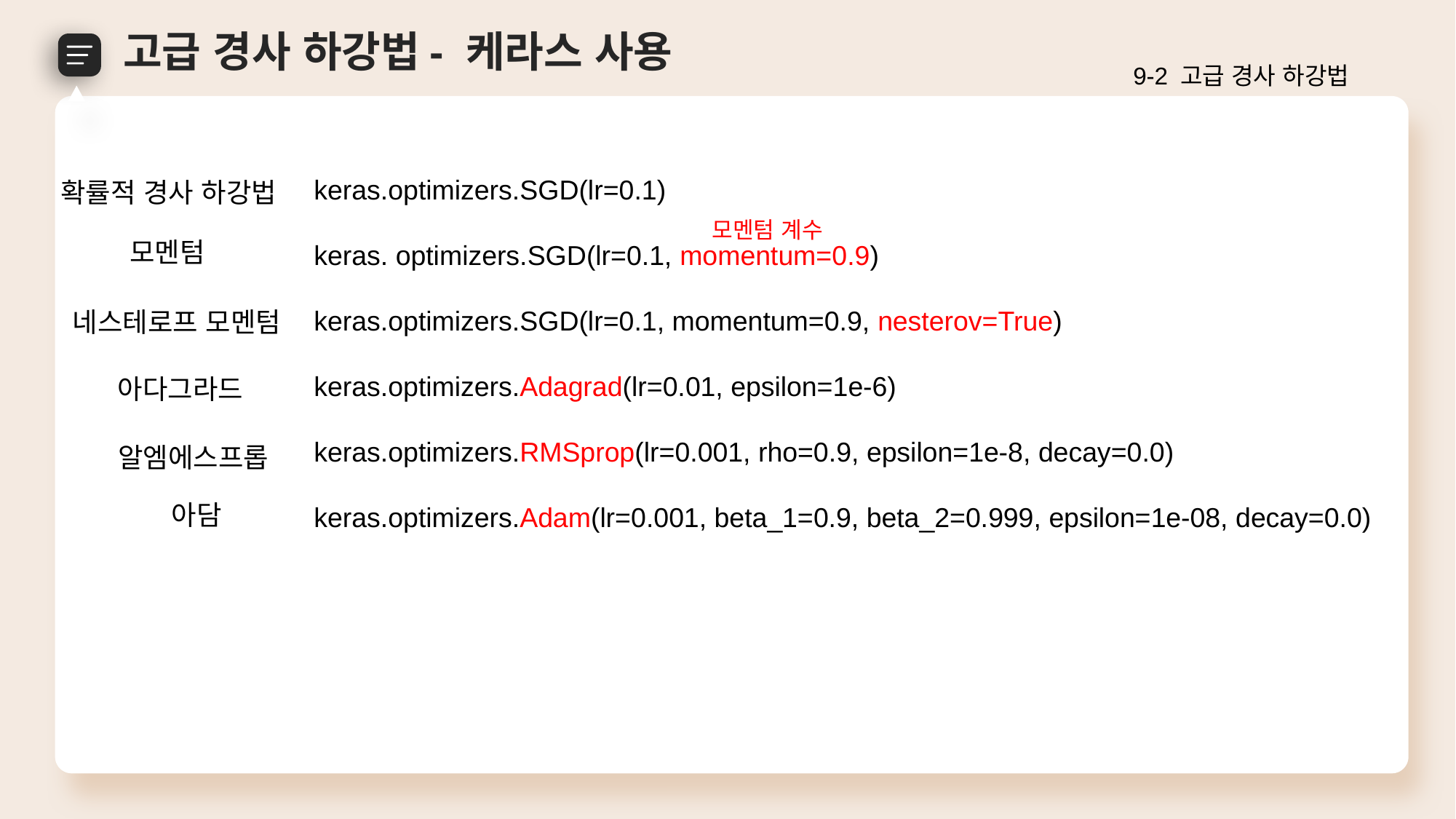

고급 경사 하강법- 케라스 사용

9-2 고급 경사 하강법
keras.optimizers.SGD(lr=0.1)

keras. optimizers.SGD(lr=0.1, momentum=0.9)

keras.optimizers.SGD(lr=0.1, momentum=0.9, nesterov=True)

keras.optimizers.Adagrad(lr=0.01, epsilon=1e-6)

keras.optimizers.RMSprop(lr=0.001, rho=0.9, epsilon=1e-8, decay=0.0)

keras.optimizers.Adam(lr=0.001, beta_1=0.9, beta_2=0.999, epsilon=1e-08, decay=0.0)
확률적 경사 하강법
모멘텀
네스테로프 모멘텀
아다그라드
알엠에스프롭
아담
모멘텀 계수